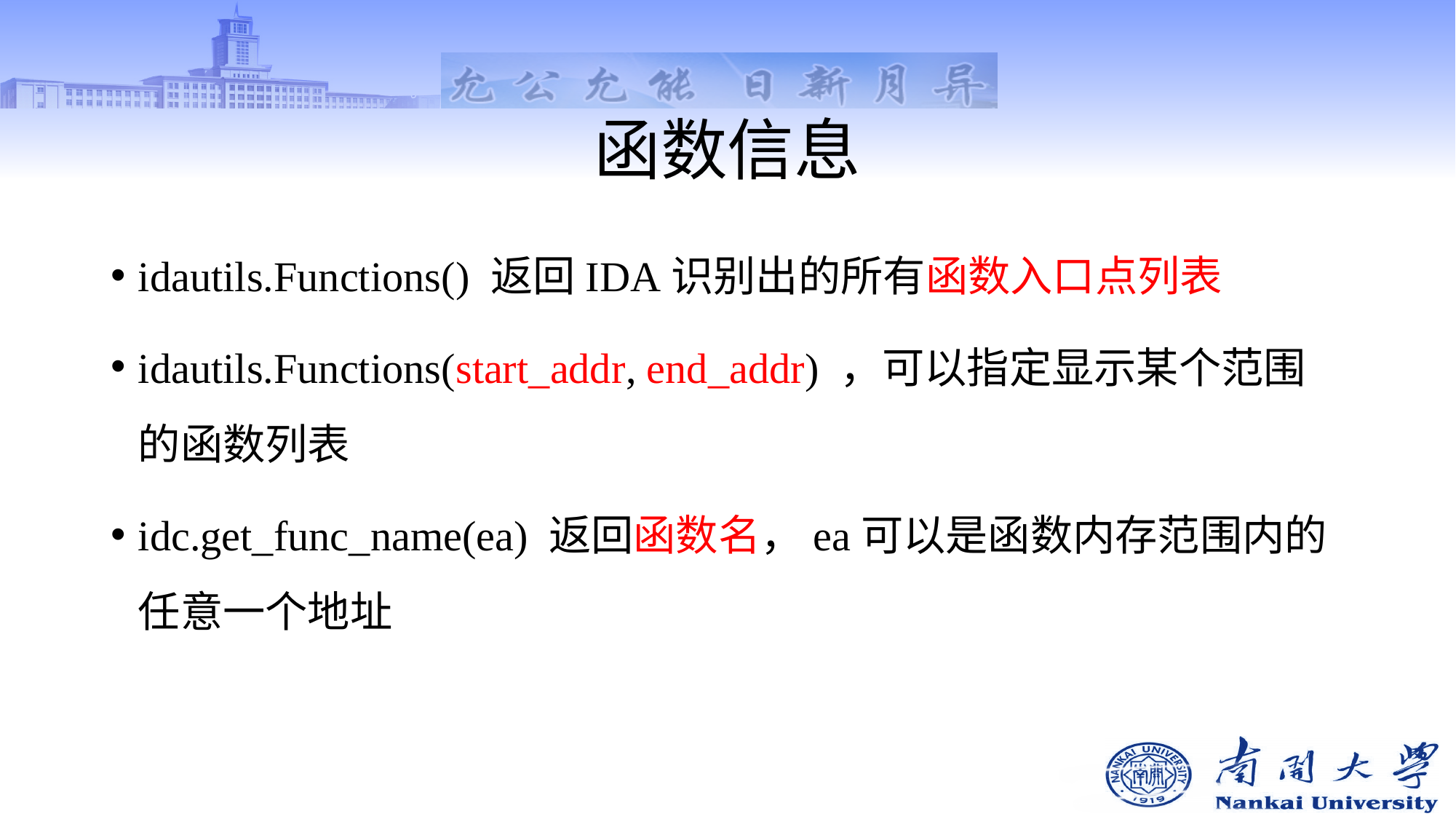

# 函数信息
idautils.Functions() 返回IDA识别出的所有函数入口点列表
idautils.Functions(start_addr, end_addr) ，可以指定显示某个范围的函数列表
idc.get_func_name(ea) 返回函数名，ea可以是函数内存范围内的任意一个地址